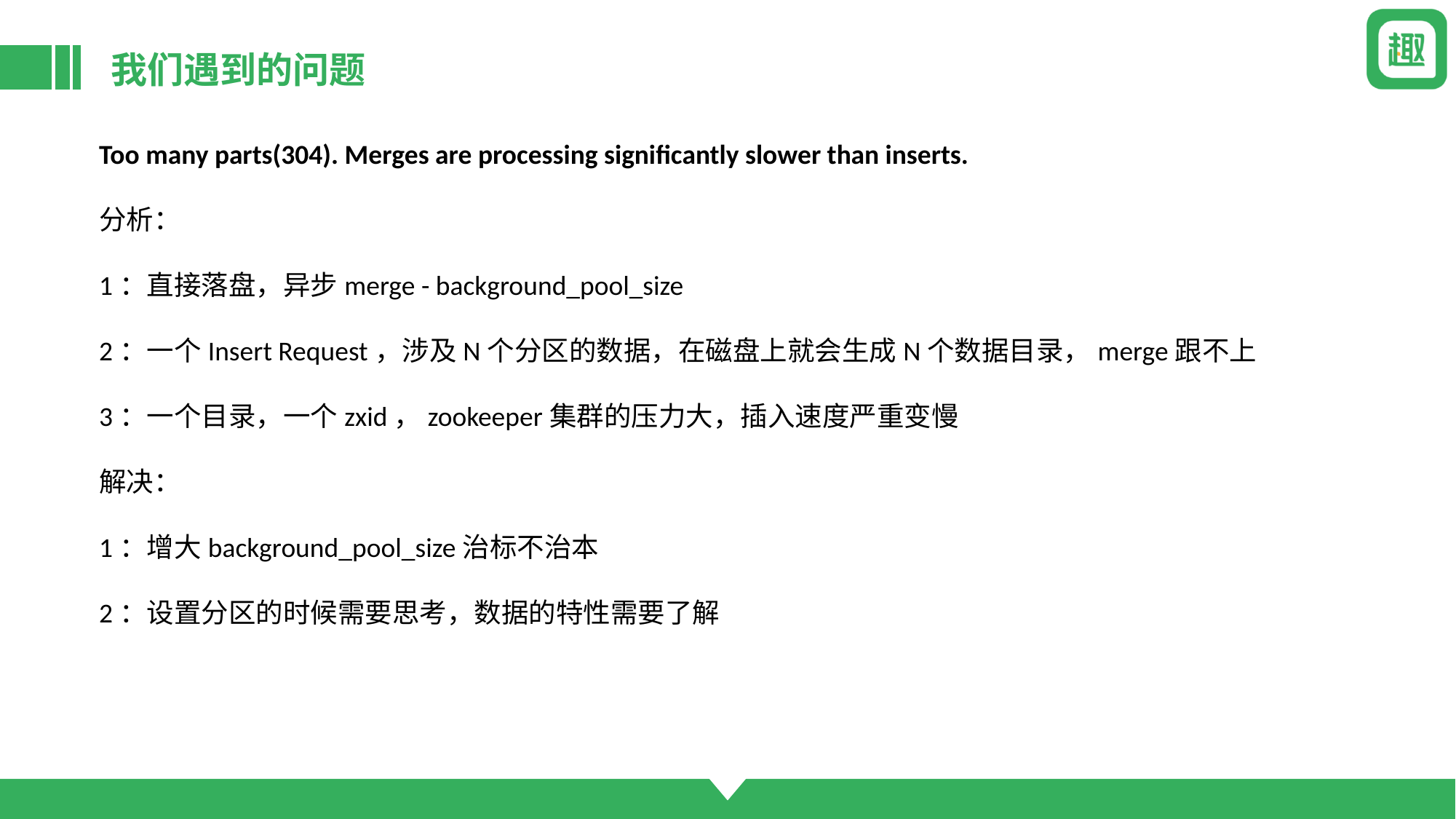

# 我们遇到的问题
Too many parts(304). Merges are processing significantly slower than inserts.

分析：

1：直接落盘，异步merge - background_pool_size

2：一个Insert Request，涉及N个分区的数据，在磁盘上就会生成N个数据目录，merge跟不上

3：一个目录，一个zxid，zookeeper集群的压力大，插入速度严重变慢

解决：

1：增大background_pool_size治标不治本

2：设置分区的时候需要思考，数据的特性需要了解